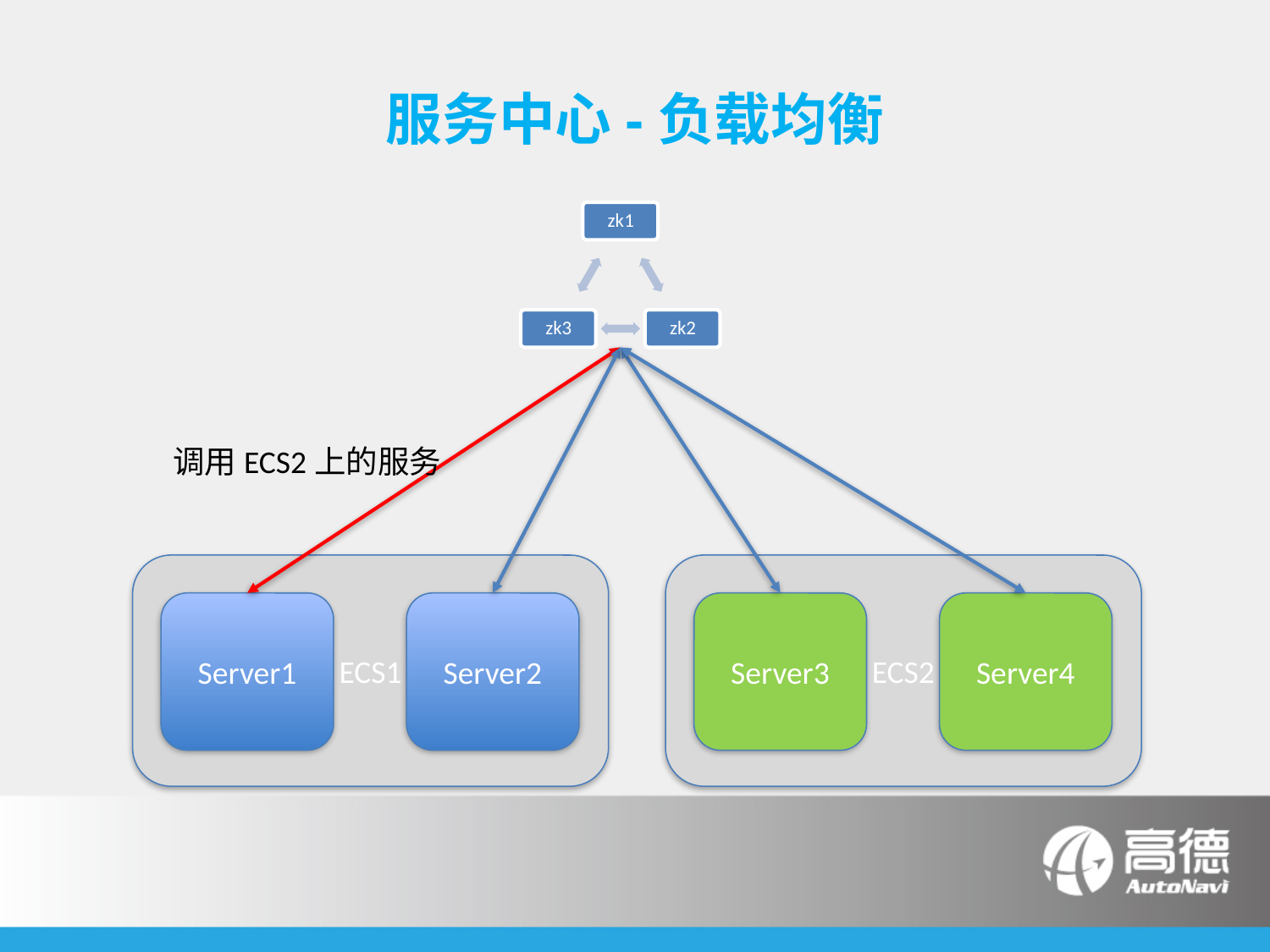

# 服务中心-负载均衡
zk1

zk2

zk3

调用ECS2上的服务
ECS1
ECS2
Server1
Server2
Server3
Server4